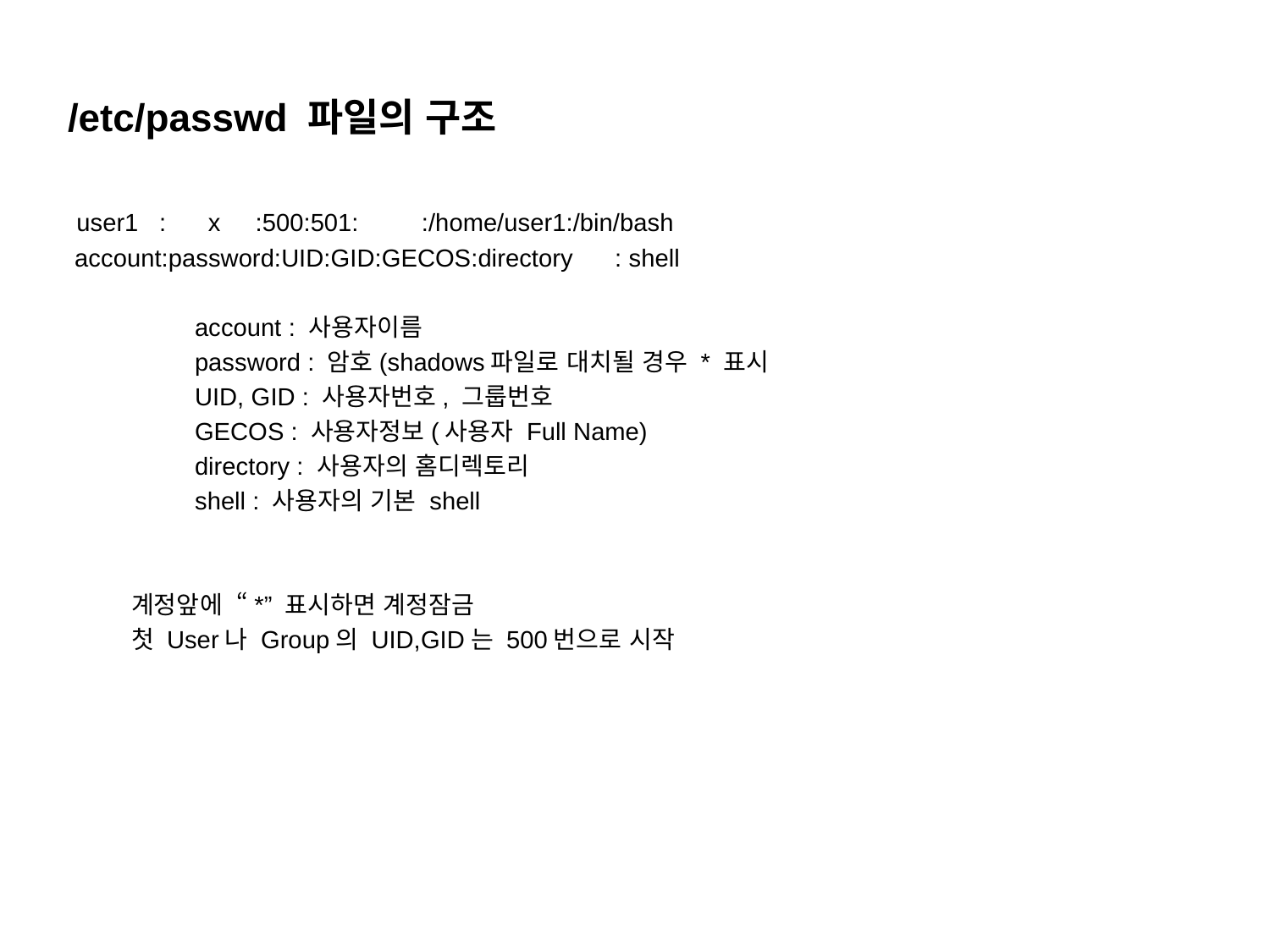

/etc/passwd 파일의 구조

 user1   :      x     :500:501:         :/home/user1:/bin/bash
 account:password:UID:GID:GECOS:directory      : shell

	account : 사용자이름
	password : 암호(shadows파일로 대치될 경우 * 표시
	UID, GID : 사용자번호, 그룹번호
	GECOS : 사용자정보(사용자 Full Name)
	directory : 사용자의 홈디렉토리
	shell : 사용자의 기본 shell

계정앞에  “*” 표시하면 계정잠금
첫 User나 Group의 UID,GID는 500번으로 시작